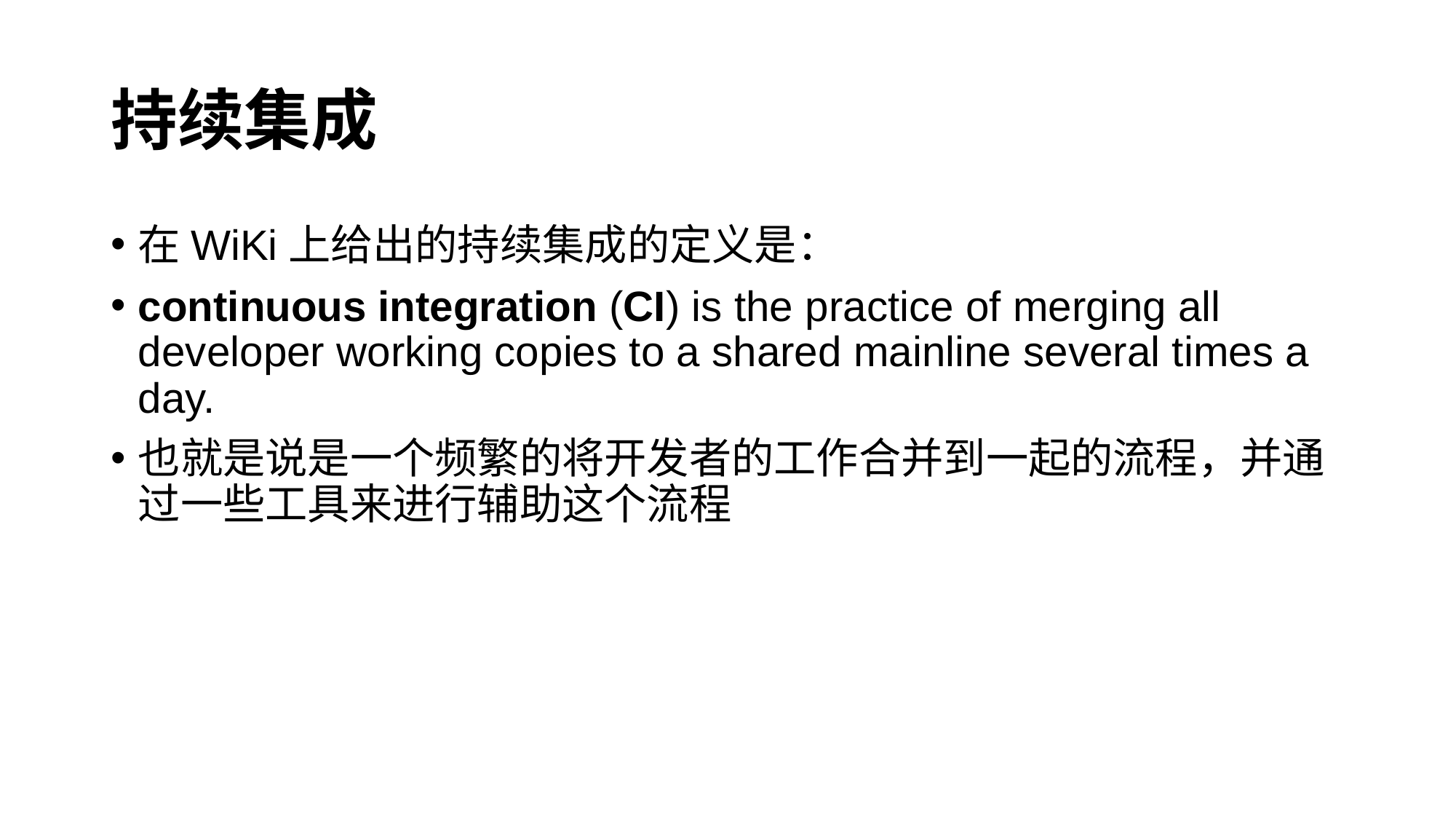

# 持续集成
在WiKi上给出的持续集成的定义是：
continuous integration (CI) is the practice of merging all developer working copies to a shared mainline several times a day.
也就是说是一个频繁的将开发者的工作合并到一起的流程，并通过一些工具来进行辅助这个流程